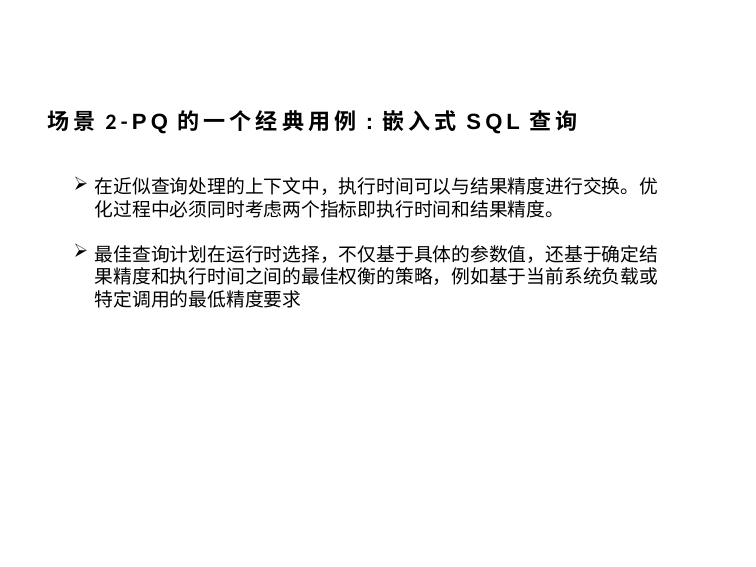

场景2-PQ的一个经典用例:嵌入式SQL查询
在近似查询处理的上下文中，执行时间可以与结果精度进行交换。优化过程中必须同时考虑两个指标即执行时间和结果精度。

最佳查询计划在运行时选择，不仅基于具体的参数值，还基于确定结果精度和执行时间之间的最佳权衡的策略，例如基于当前系统负载或特定调用的最低精度要求